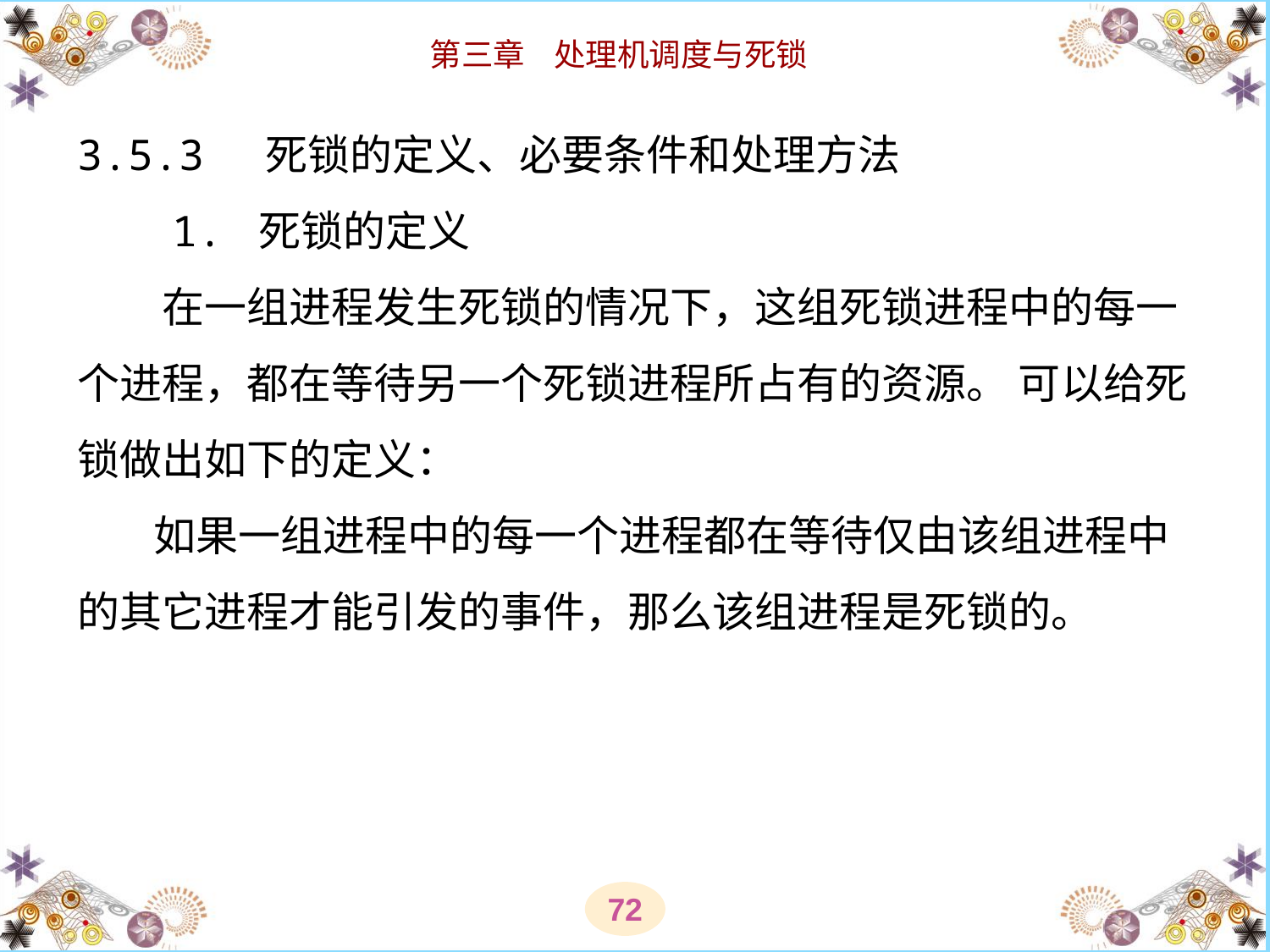

# 3.5.3  死锁的定义、必要条件和处理方法 　　1. 死锁的定义 　　在一组进程发生死锁的情况下，这组死锁进程中的每一个进程，都在等待另一个死锁进程所占有的资源。 可以给死锁做出如下的定义： 如果一组进程中的每一个进程都在等待仅由该组进程中的其它进程才能引发的事件，那么该组进程是死锁的。